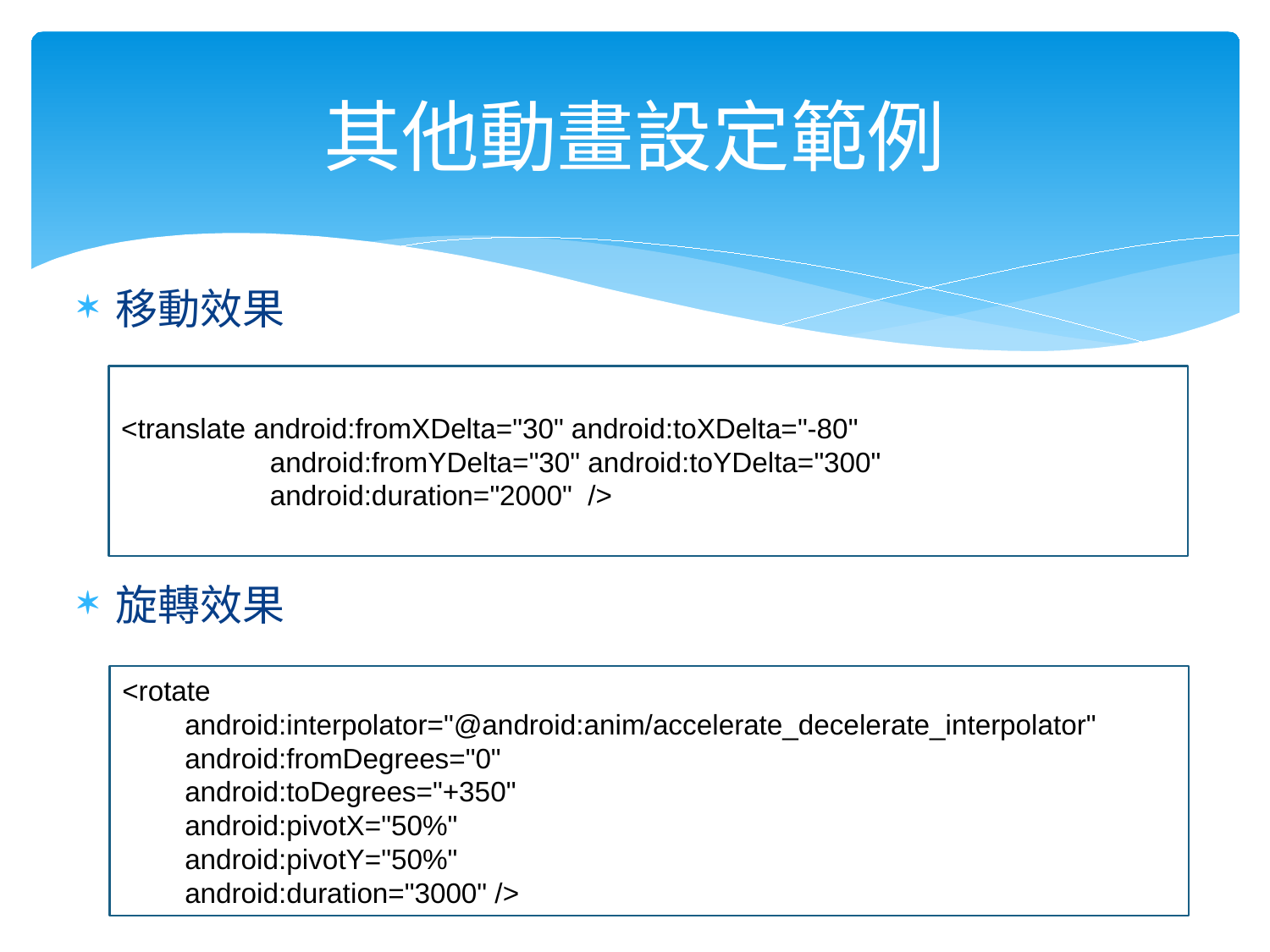

# 其他動畫設定範例
移動效果

旋轉效果
<translate android:fromXDelta="30" android:toXDelta="-80"
                   android:fromYDelta="30" android:toYDelta="300"
                   android:duration="2000"  />
<rotate
        android:interpolator="@android:anim/accelerate_decelerate_interpolator"
        android:fromDegrees="0"
        android:toDegrees="+350"
        android:pivotX="50%"
        android:pivotY="50%"
        android:duration="3000" />